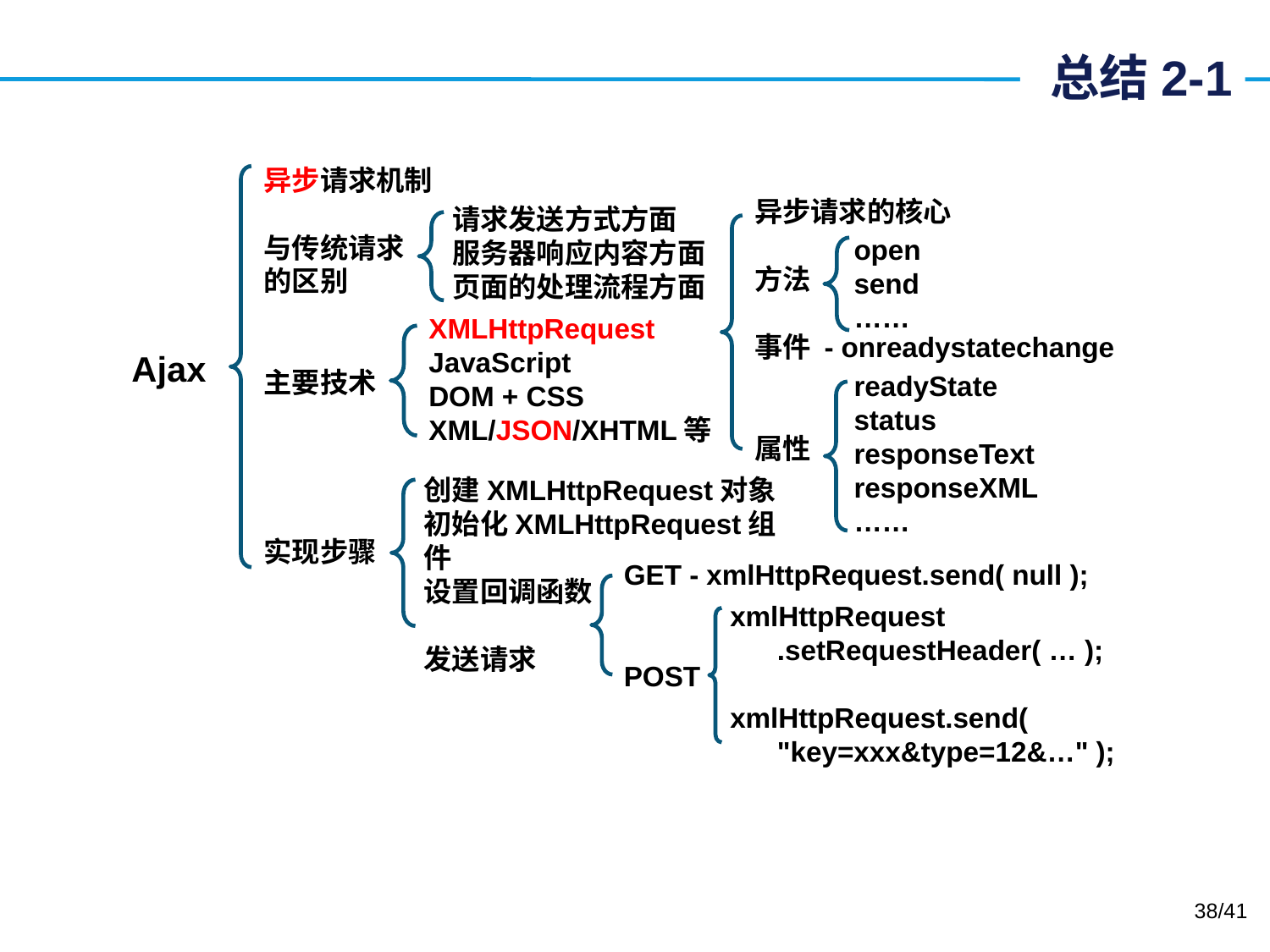

# 总结2-1
异步请求机制

与传统请求
的区别

主要技术

实现步骤

异步请求的核心

方法

事件 - onreadystatechange

属性
请求发送方式方面
服务器响应内容方面
页面的处理流程方面

Ajax

open
send
……

XMLHttpRequest
JavaScript
DOM + CSS
XML/JSON/XHTML等

readyState
status
responseText
responseXML
……

创建XMLHttpRequest对象
初始化XMLHttpRequest组件
设置回调函数

发送请求

GET - xmlHttpRequest.send( null );

POST

xmlHttpRequest
      .setRequestHeader( … );

xmlHttpRequest.send(
      "key=xxx&type=12&…" );

38/41